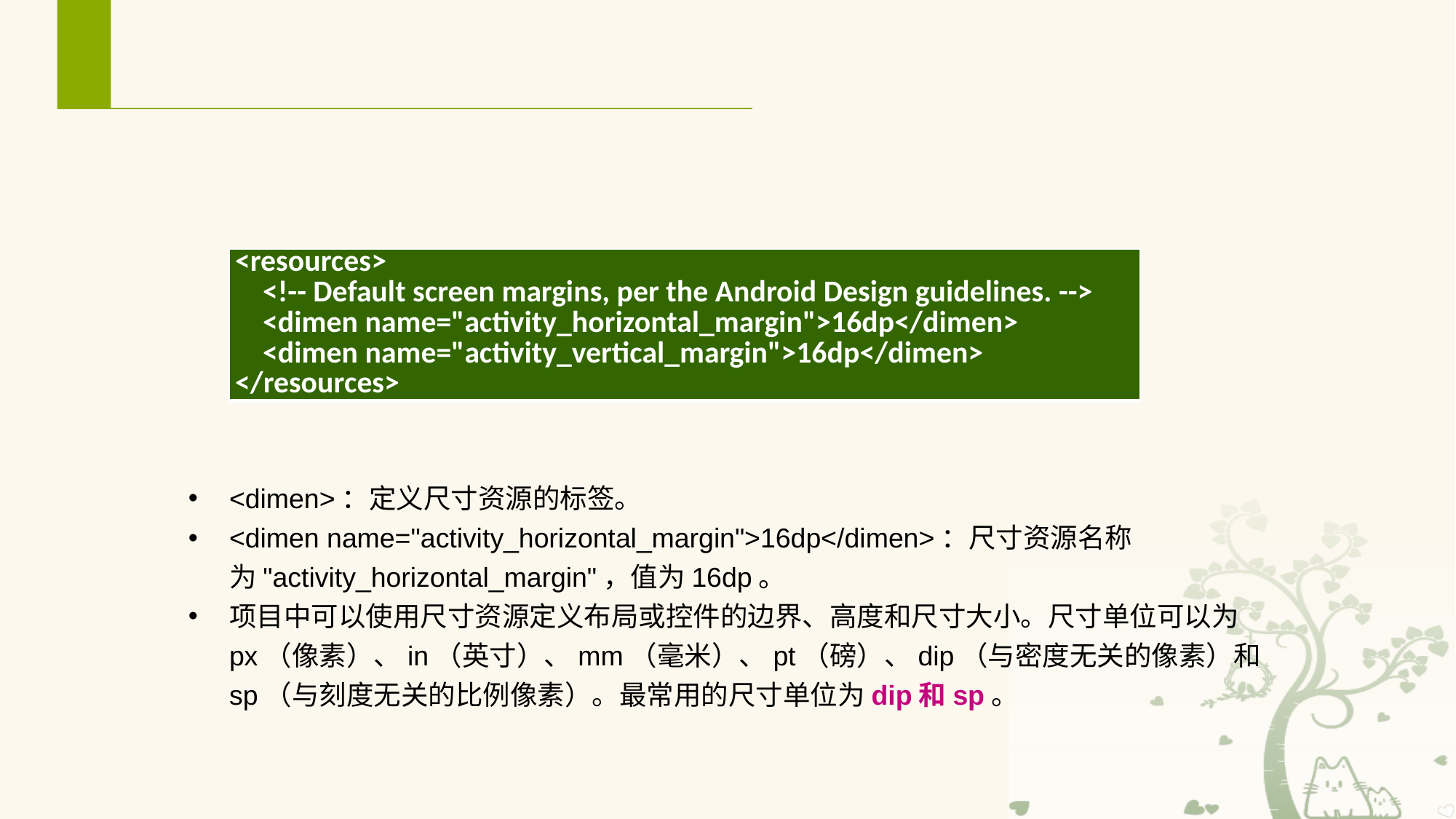

# res目录 — valus
① values — dimens.xml
该文件用于定义布局常量。

| <resources> <!-- Default screen margins, per the Android Design guidelines. --> <dimen name="activity\_horizontal\_margin">16dp</dimen> <dimen name="activity\_vertical\_margin">16dp</dimen> </resources> |
| --- |
<dimen>：定义尺寸资源的标签。
<dimen name="activity_horizontal_margin">16dp</dimen>：尺寸资源名称为"activity_horizontal_margin"，值为16dp。
项目中可以使用尺寸资源定义布局或控件的边界、高度和尺寸大小。尺寸单位可以为px（像素）、in（英寸）、mm（毫米）、pt（磅）、dip（与密度无关的像素）和sp（与刻度无关的比例像素）。最常用的尺寸单位为dip和sp。